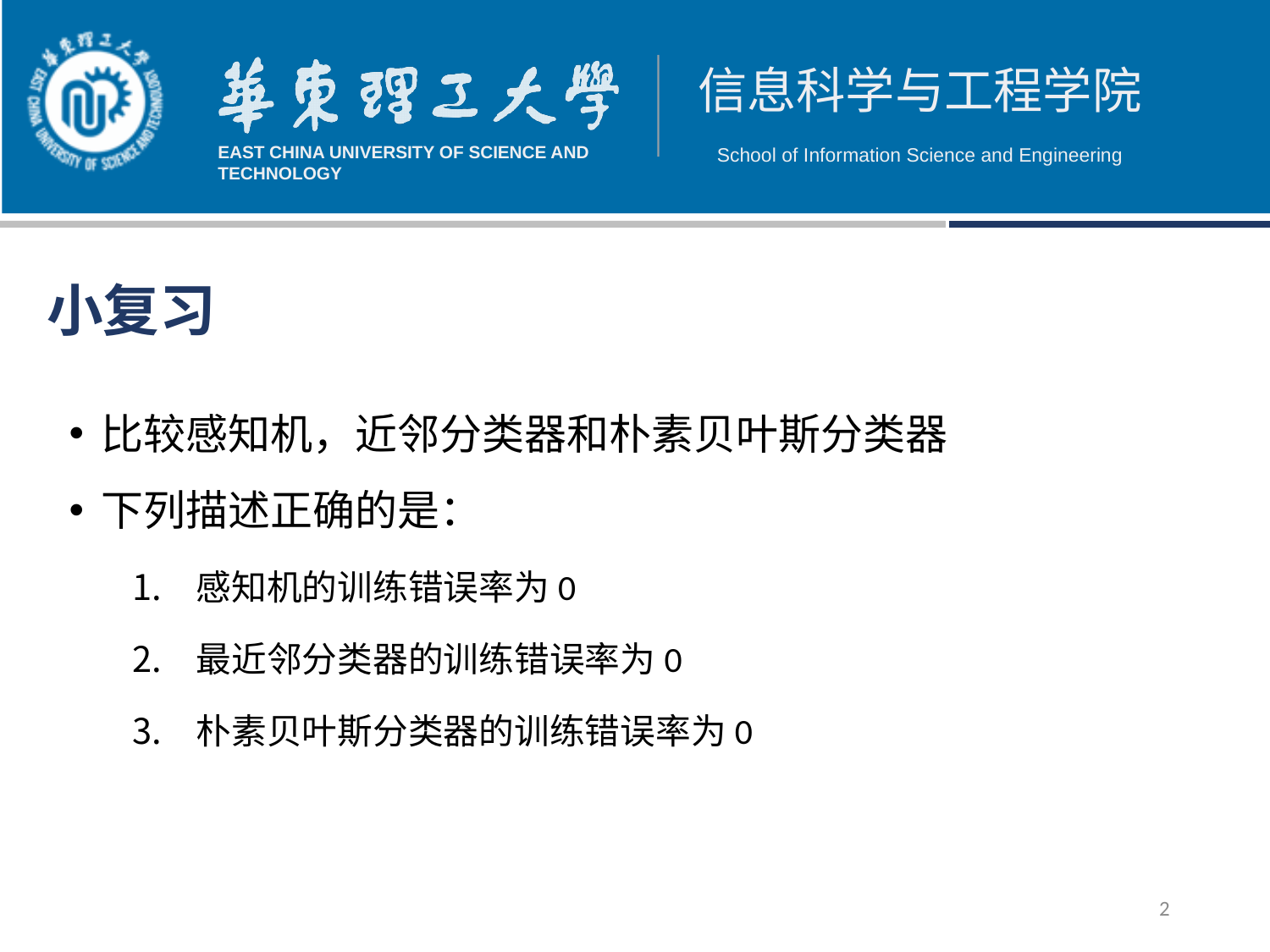

# 小复习
比较感知机，近邻分类器和朴素贝叶斯分类器
下列描述正确的是：
感知机的训练错误率为0
最近邻分类器的训练错误率为0
朴素贝叶斯分类器的训练错误率为0
2